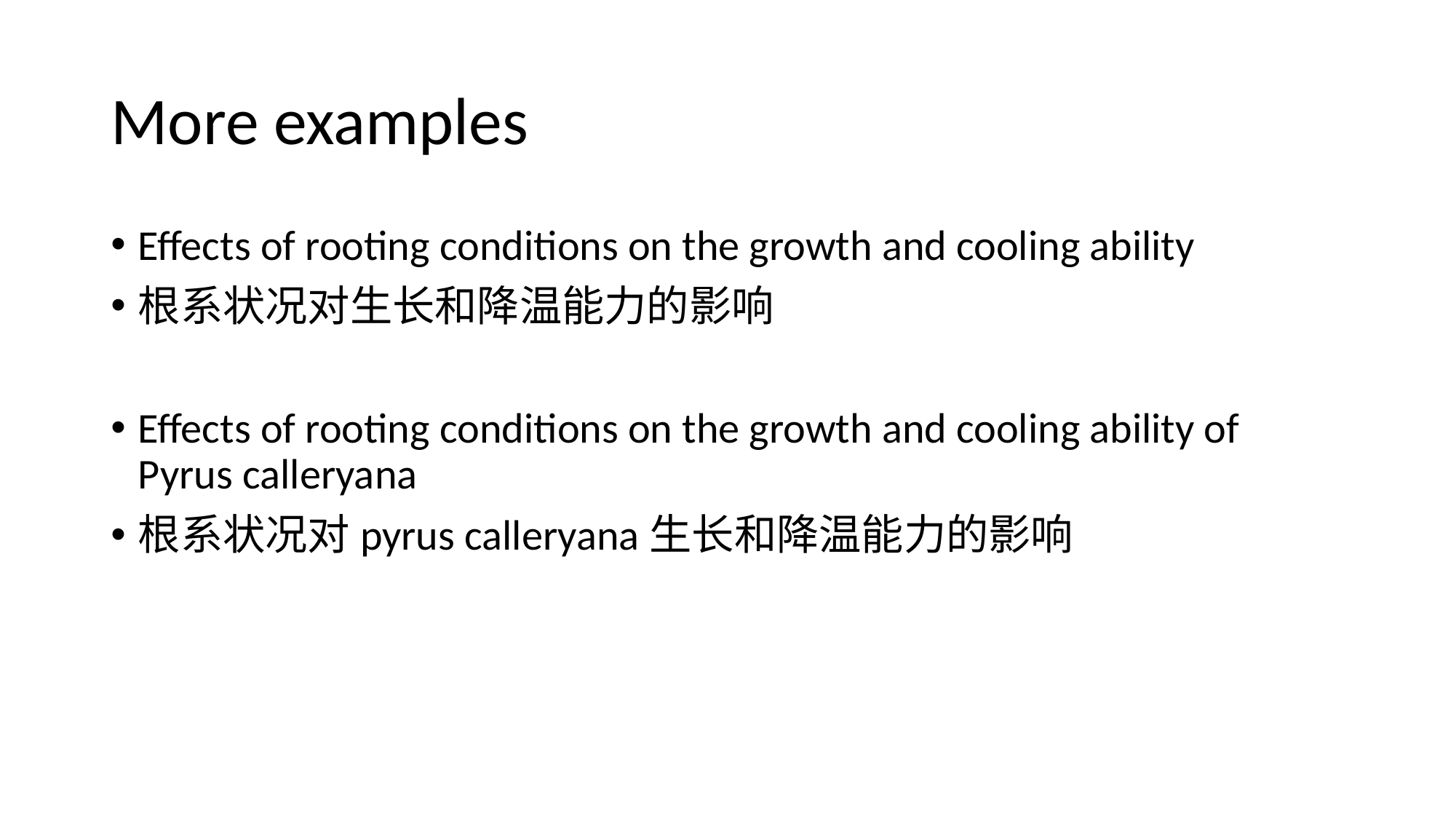

# More examples
Effects of rooting conditions on the growth and cooling ability
根系状况对生长和降温能力的影响

Effects of rooting conditions on the growth and cooling ability of Pyrus calleryana
根系状况对pyrus calleryana生长和降温能力的影响